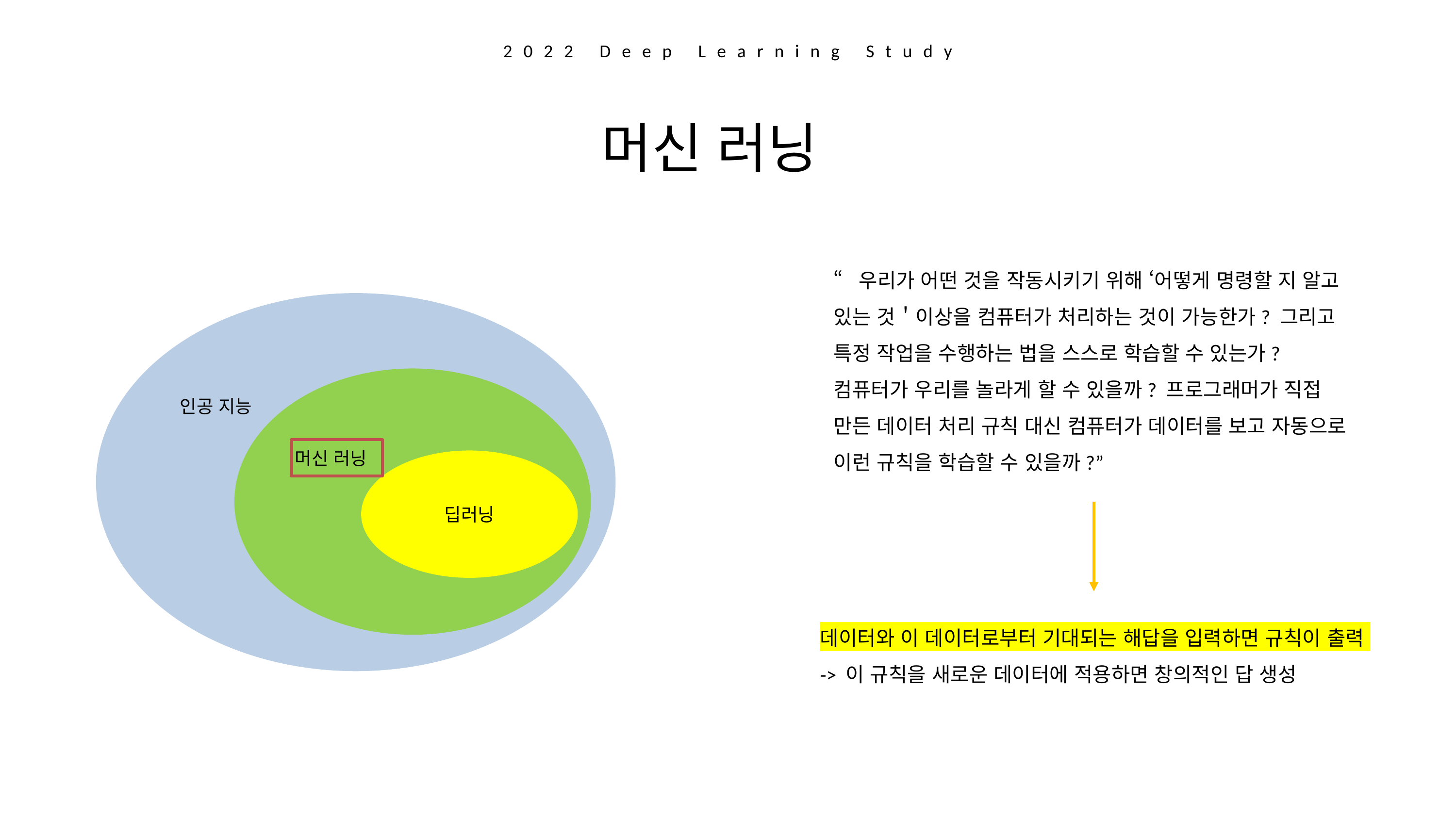

2022 Deep Learning Study
머신 러닝
“우리가 어떤 것을 작동시키기 위해 ‘어떻게 명령할 지 알고 있는 것＇이상을 컴퓨터가 처리하는 것이 가능한가? 그리고 특정 작업을 수행하는 법을 스스로 학습할 수 있는가? 컴퓨터가 우리를 놀라게 할 수 있을까? 프로그래머가 직접 만든 데이터 처리 규칙 대신 컴퓨터가 데이터를 보고 자동으로 이런 규칙을 학습할 수 있을까?”
인공 지능

머신 러닝

딥러닝

데이터와 이 데이터로부터 기대되는 해답을 입력하면 규칙이 출력
-> 이 규칙을 새로운 데이터에 적용하면 창의적인 답 생성